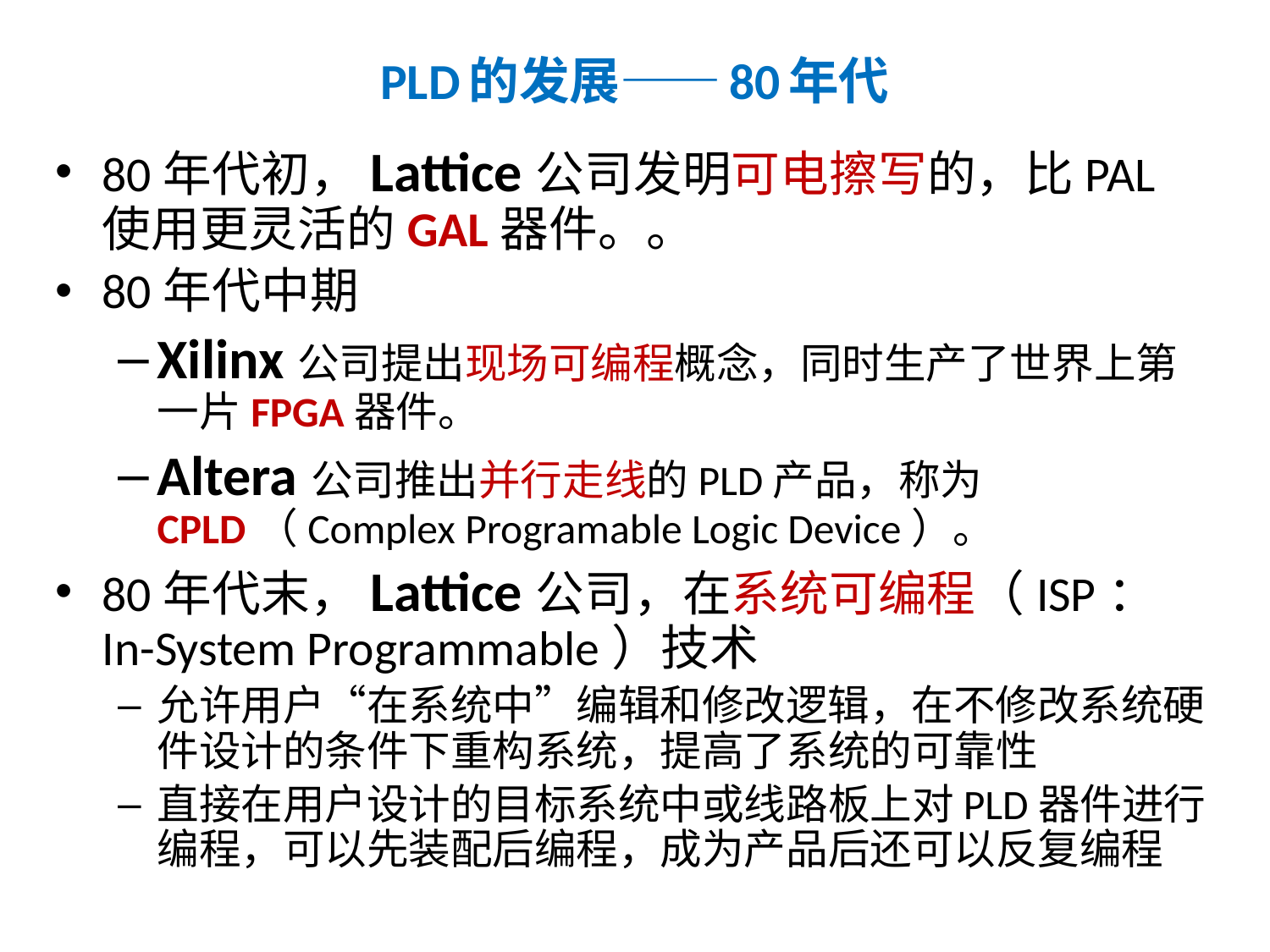

# PLD的发展——80年代
80年代初，Lattice公司发明可电擦写的，比PAL使用更灵活的GAL器件。。
80年代中期
Xilinx公司提出现场可编程概念，同时生产了世界上第一片FPGA器件。
Altera公司推出并行走线的PLD产品，称为CPLD（Complex Programable Logic Device）。
80年代末，Lattice公司，在系统可编程（ISP：In-System Programmable）技术
允许用户“在系统中”编辑和修改逻辑，在不修改系统硬件设计的条件下重构系统，提高了系统的可靠性
直接在用户设计的目标系统中或线路板上对PLD器件进行编程，可以先装配后编程，成为产品后还可以反复编程